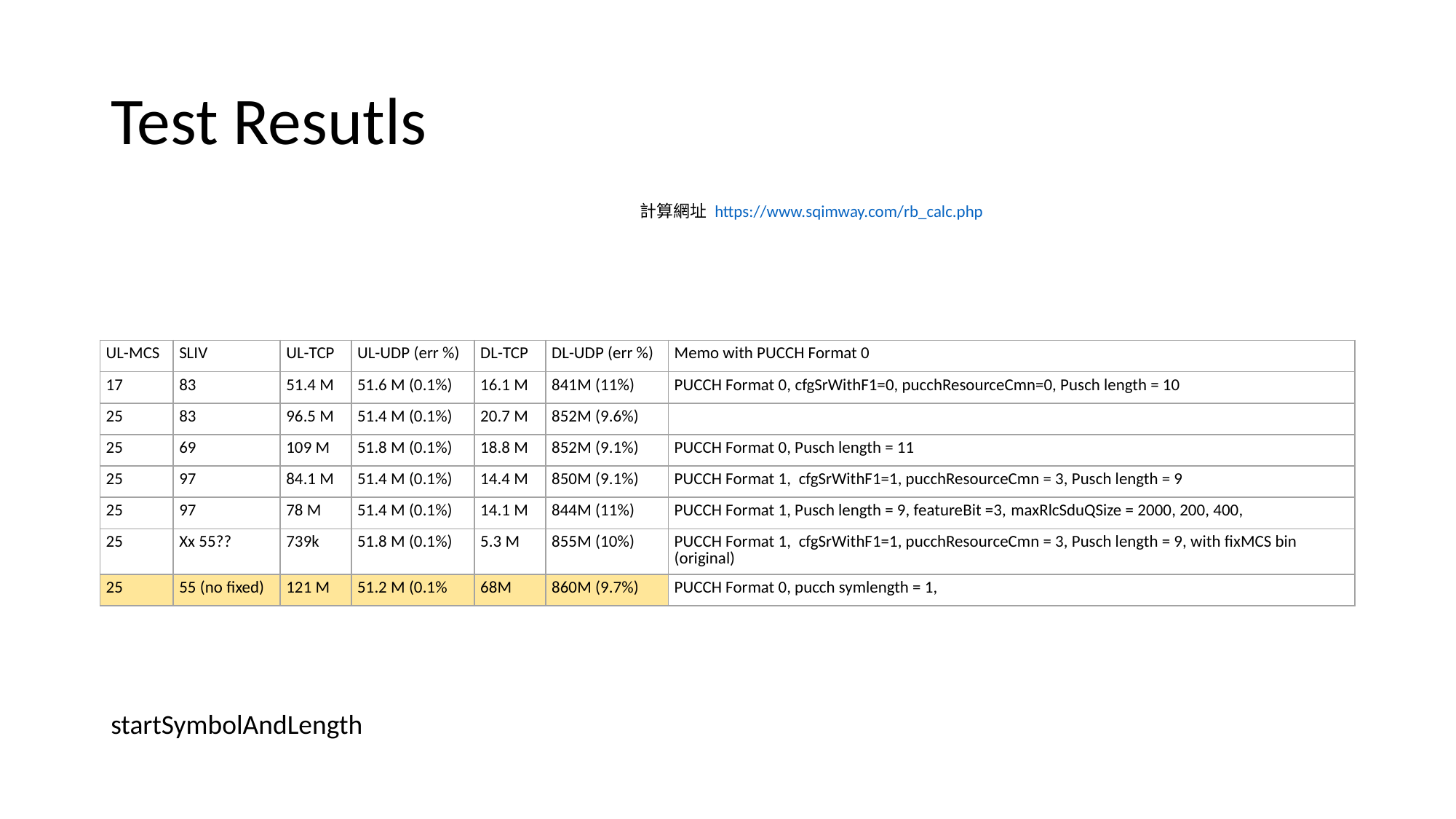

# Test Resutls
計算網址 https://www.sqimway.com/rb_calc.php

| UL-MCS | SLIV | UL-TCP | UL-UDP (err %) | DL-TCP | DL-UDP (err %) | Memo with PUCCH Format 0 |
| --- | --- | --- | --- | --- | --- | --- |
| 17 | 83 | 51.4 M | 51.6 M (0.1%) | 16.1 M | 841M (11%) | PUCCH Format 0, cfgSrWithF1=0, pucchResourceCmn=0, Pusch length = 10 |
| 25 | 83 | 96.5 M | 51.4 M (0.1%) | 20.7 M | 852M (9.6%) |  |
| 25 | 69 | 109 M | 51.8 M (0.1%) | 18.8 M | 852M (9.1%) | PUCCH Format 0, Pusch length = 11 |
| 25 | 97 | 84.1 M | 51.4 M (0.1%) | 14.4 M | 850M (9.1%) | PUCCH Format 1, cfgSrWithF1=1, pucchResourceCmn = 3, Pusch length = 9 |
| 25 | 97 | 78 M | 51.4 M (0.1%) | 14.1 M | 844M (11%) | PUCCH Format 1, Pusch length = 9, featureBit =3, maxRlcSduQSize = 2000, 200, 400, |
| 25 | Xx 55?? | 739k | 51.8 M (0.1%) | 5.3 M | 855M (10%) | PUCCH Format 1, cfgSrWithF1=1, pucchResourceCmn = 3, Pusch length = 9, with fixMCS bin (original) |
| 25 | 55 (no fixed) | 121 M | 51.2 M (0.1% | 68M | 860M (9.7%) | PUCCH Format 0, pucch symlength = 1, |
startSymbolAndLength